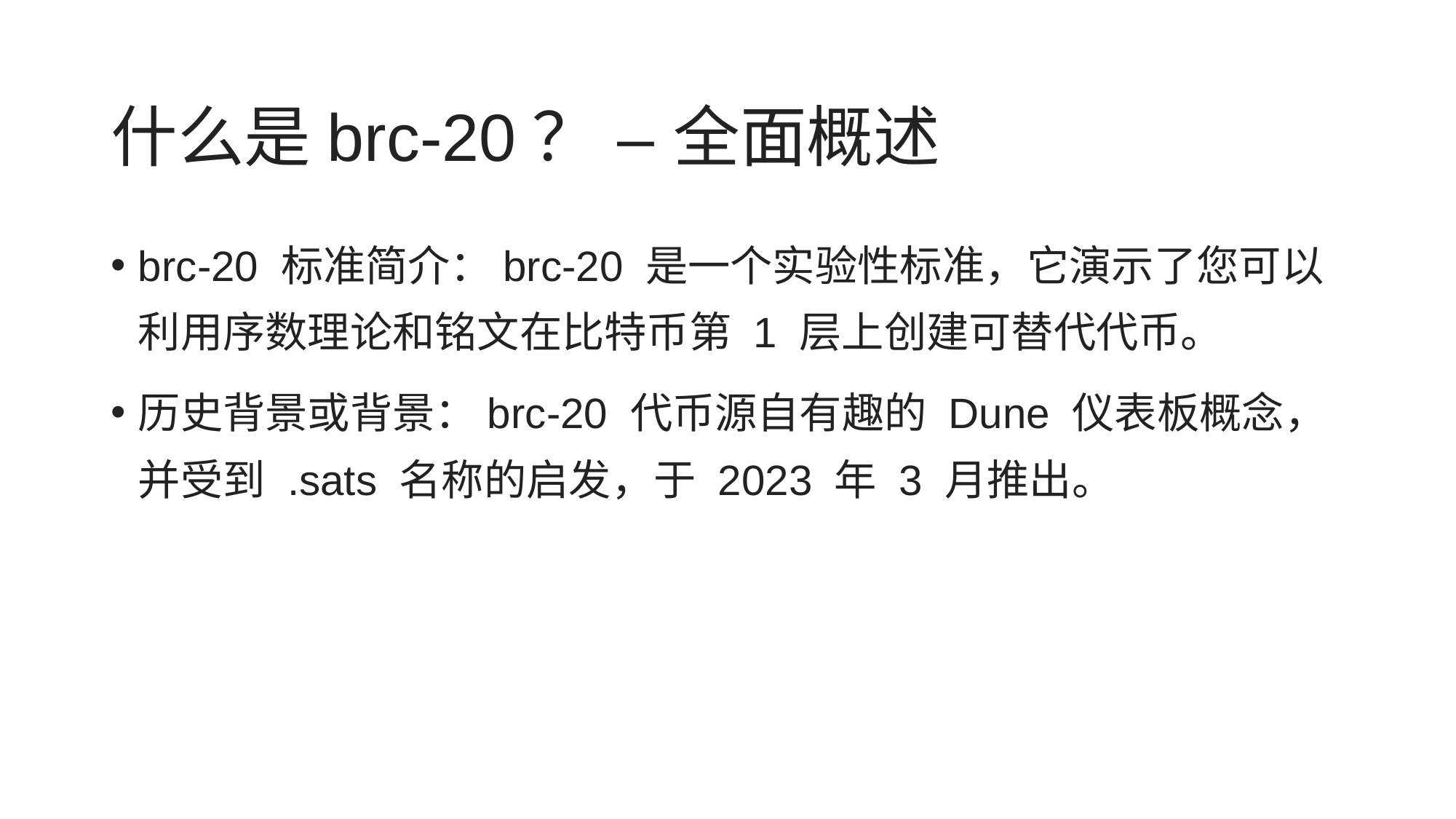

# 什么是brc-20？ – 全面概述
brc-20 标准简介：brc-20 是一个实验性标准，它演示了您可以利用序数理论和铭文在比特币第 1 层上创建可替代代币。
历史背景或背景：brc-20 代币源自有趣的 Dune 仪表板概念，并受到 .sats 名称的启发，于 2023 年 3 月推出。